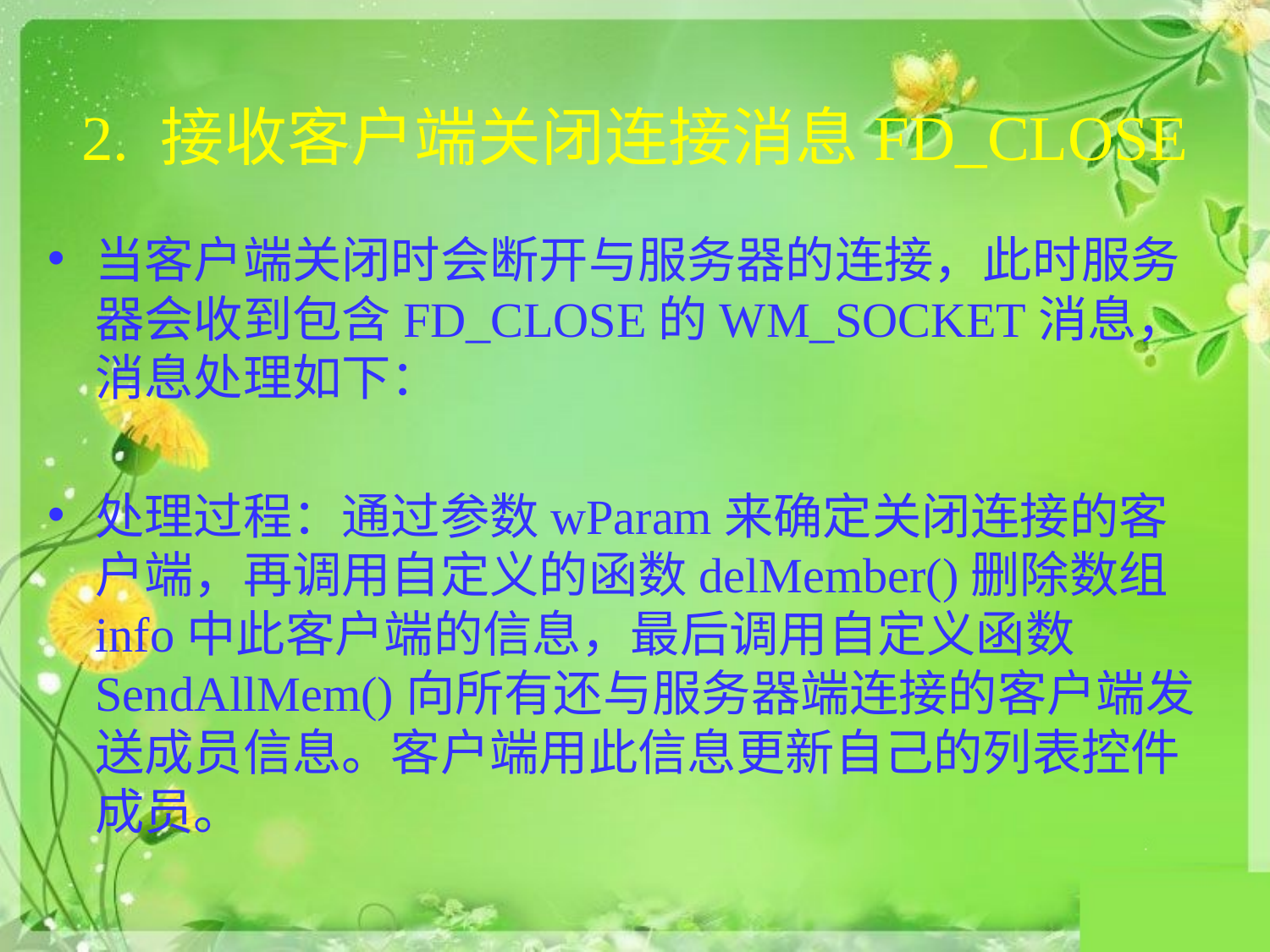

# 2. 接收客户端关闭连接消息FD_CLOSE
当客户端关闭时会断开与服务器的连接，此时服务器会收到包含FD_CLOSE的WM_SOCKET消息，消息处理如下：

处理过程：通过参数wParam来确定关闭连接的客户端，再调用自定义的函数delMember()删除数组info中此客户端的信息，最后调用自定义函数SendAllMem()向所有还与服务器端连接的客户端发送成员信息。客户端用此信息更新自己的列表控件成员。